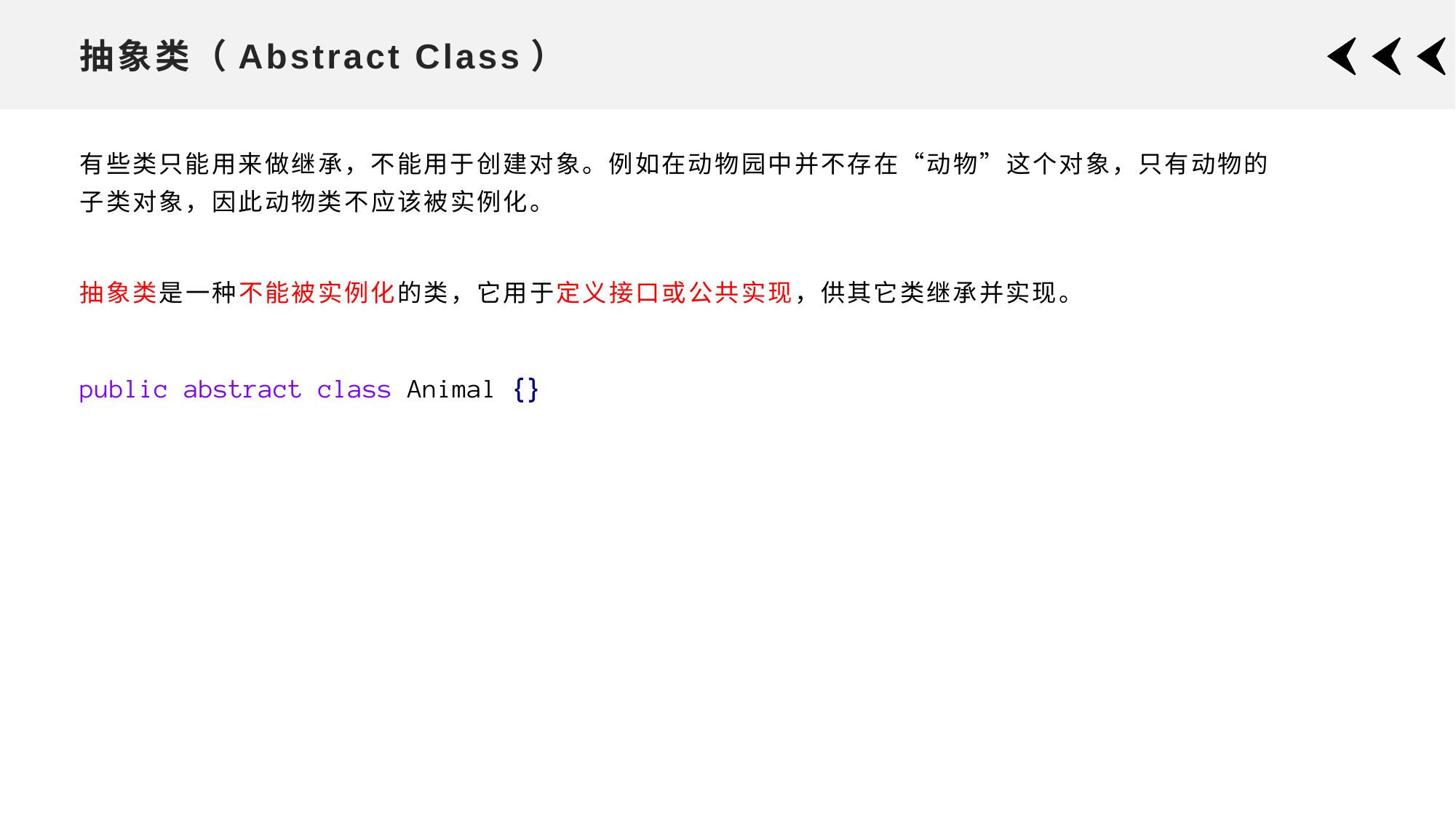

# 抽象类（Abstract Class）
有些类只能用来做继承，不能用于创建对象。例如在动物园中并不存在“动物”这个对象，只有动物的子类对象，因此动物类不应该被实例化。
抽象类是一种不能被实例化的类，它用于定义接口或公共实现，供其它类继承并实现。
public abstract class Animal {}